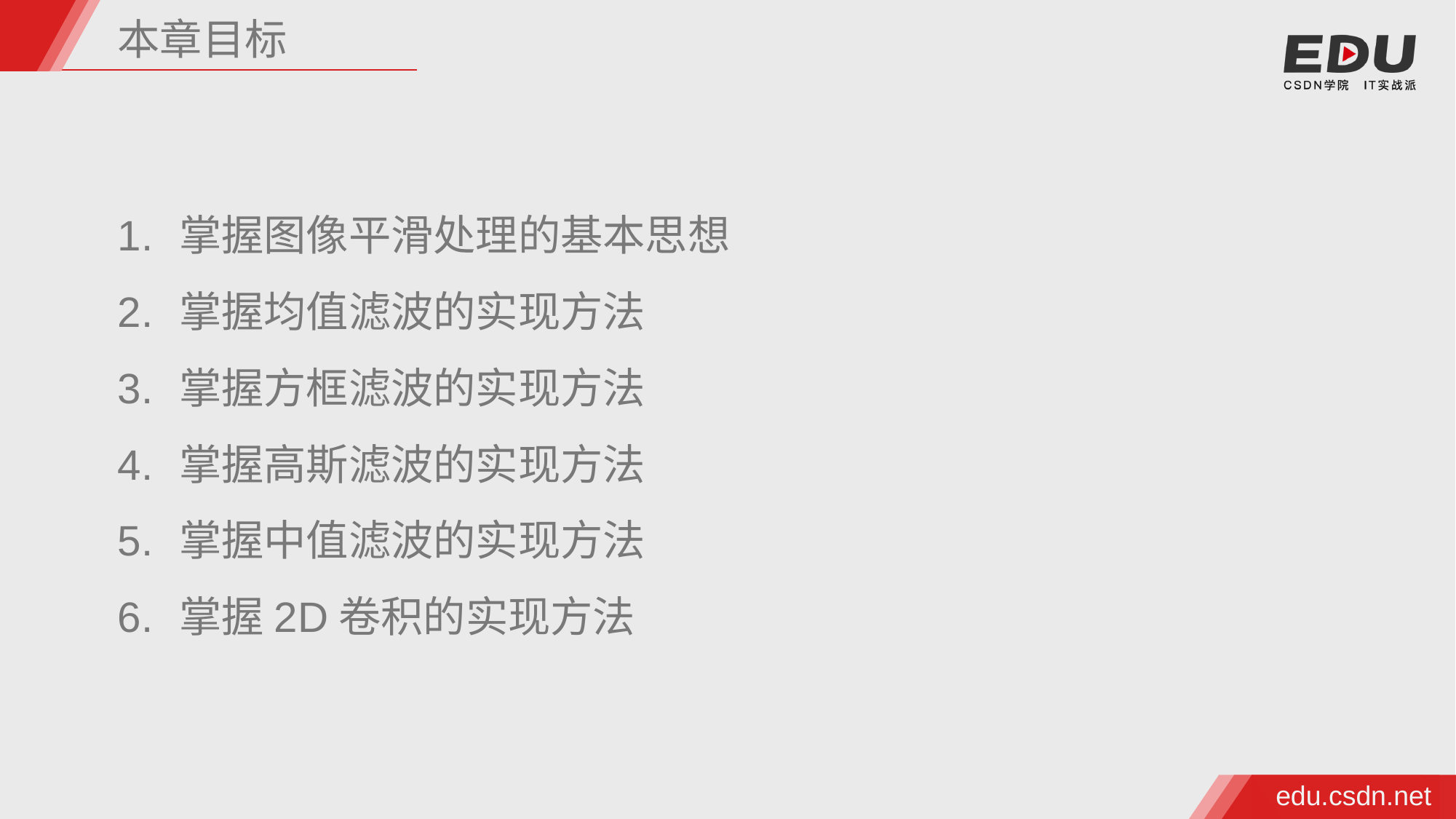

本章目标
掌握图像平滑处理的基本思想
掌握均值滤波的实现方法
掌握方框滤波的实现方法
掌握高斯滤波的实现方法
掌握中值滤波的实现方法
掌握2D卷积的实现方法